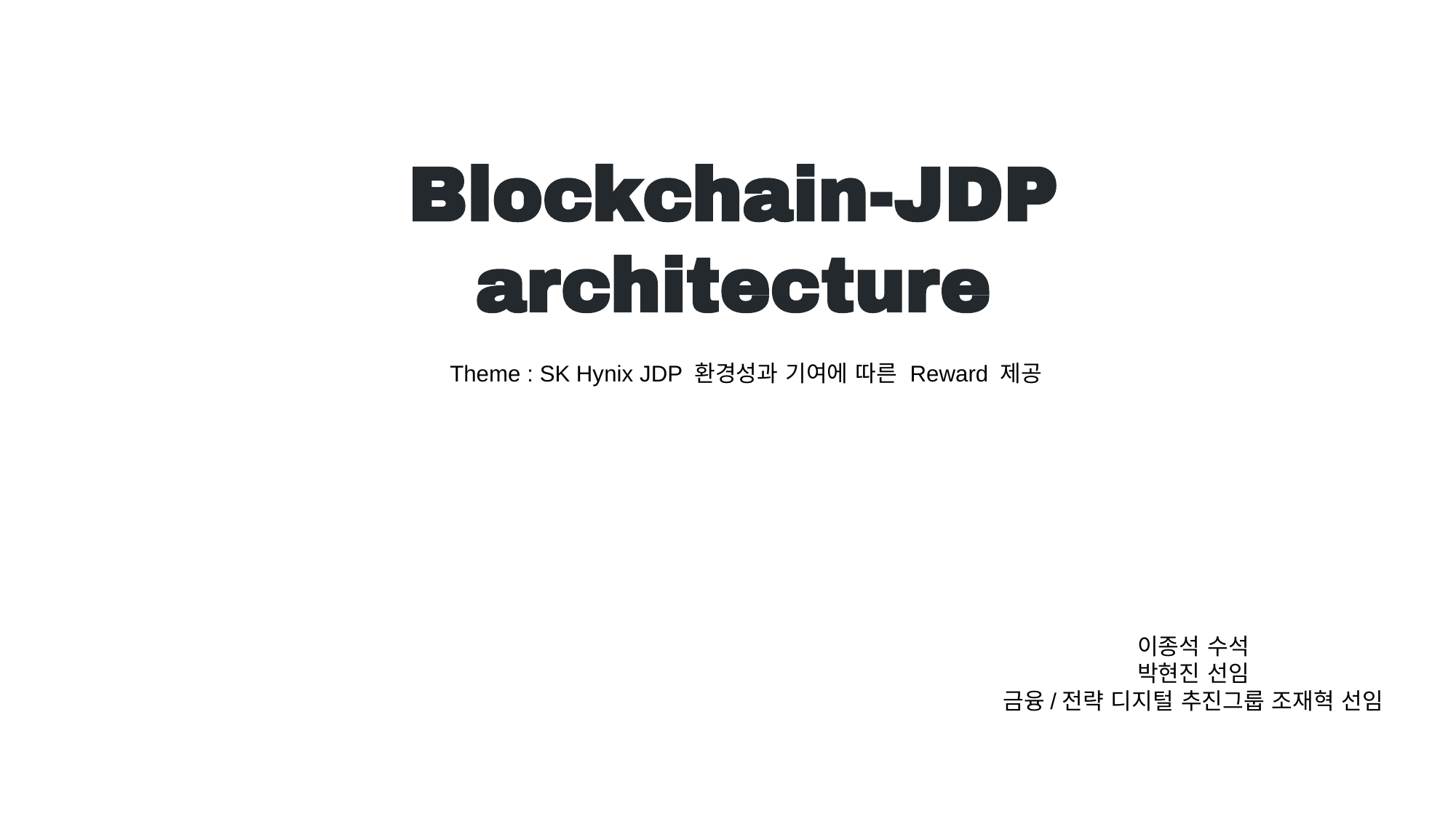

Blockchain-JDP
architecture
Theme : SK Hynix JDP 환경성과 기여에 따른 Reward 제공

이종석 수석
박현진 선임
금융/전략 디지털 추진그룹 조재혁 선임